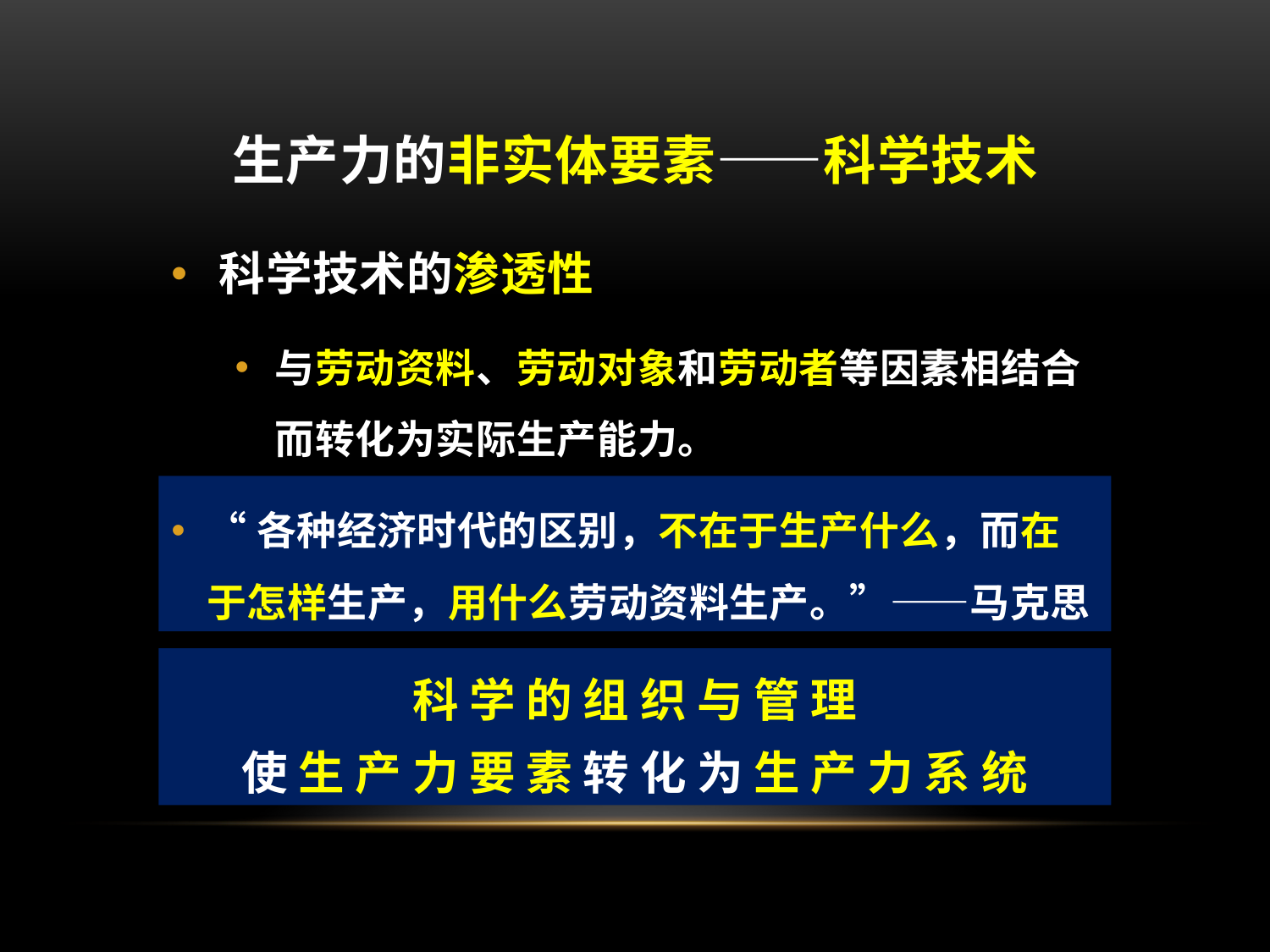

# 生产力的非实体要素——科学技术
科学技术的渗透性
与劳动资料、劳动对象和劳动者等因素相结合而转化为实际生产能力。
“各种经济时代的区别，不在于生产什么，而在于怎样生产，用什么劳动资料生产。”——马克思

科 学 的 组 织 与 管 理
使 生 产 力 要 素 转 化 为 生 产 力 系 统